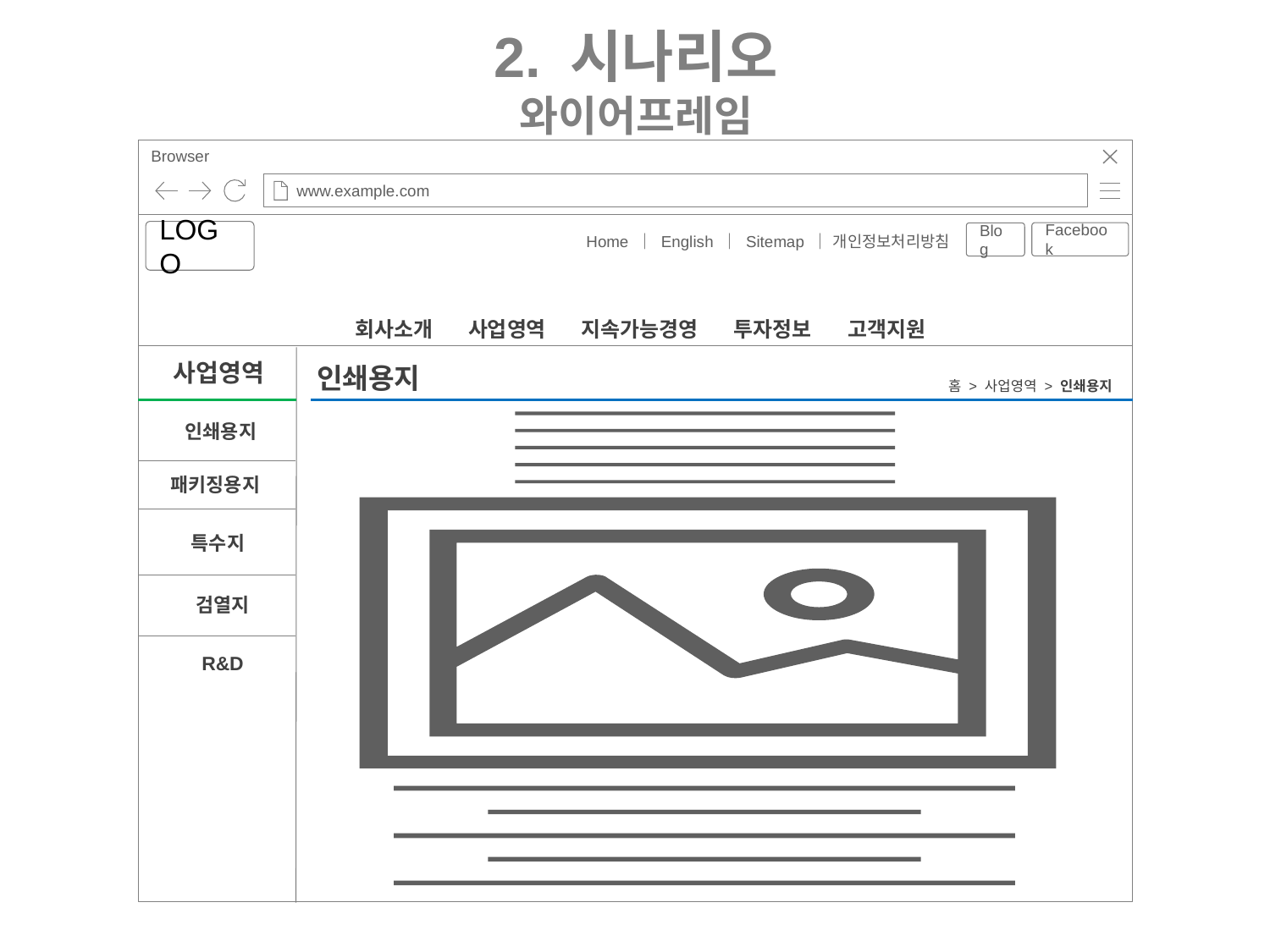

2. 시나리오
와이어프레임
Browser

www.example.com

LOGO
Facebook
Blog
Home ｜ English ｜ Sitemap ｜ 개인정보처리방침
회사소개      사업영역      지속가능경영      투자정보      고객지원
사업영역
인쇄용지
홈 > 사업영역 > 인쇄용지

인쇄용지
패키징용지

특수지
검열지
R&D